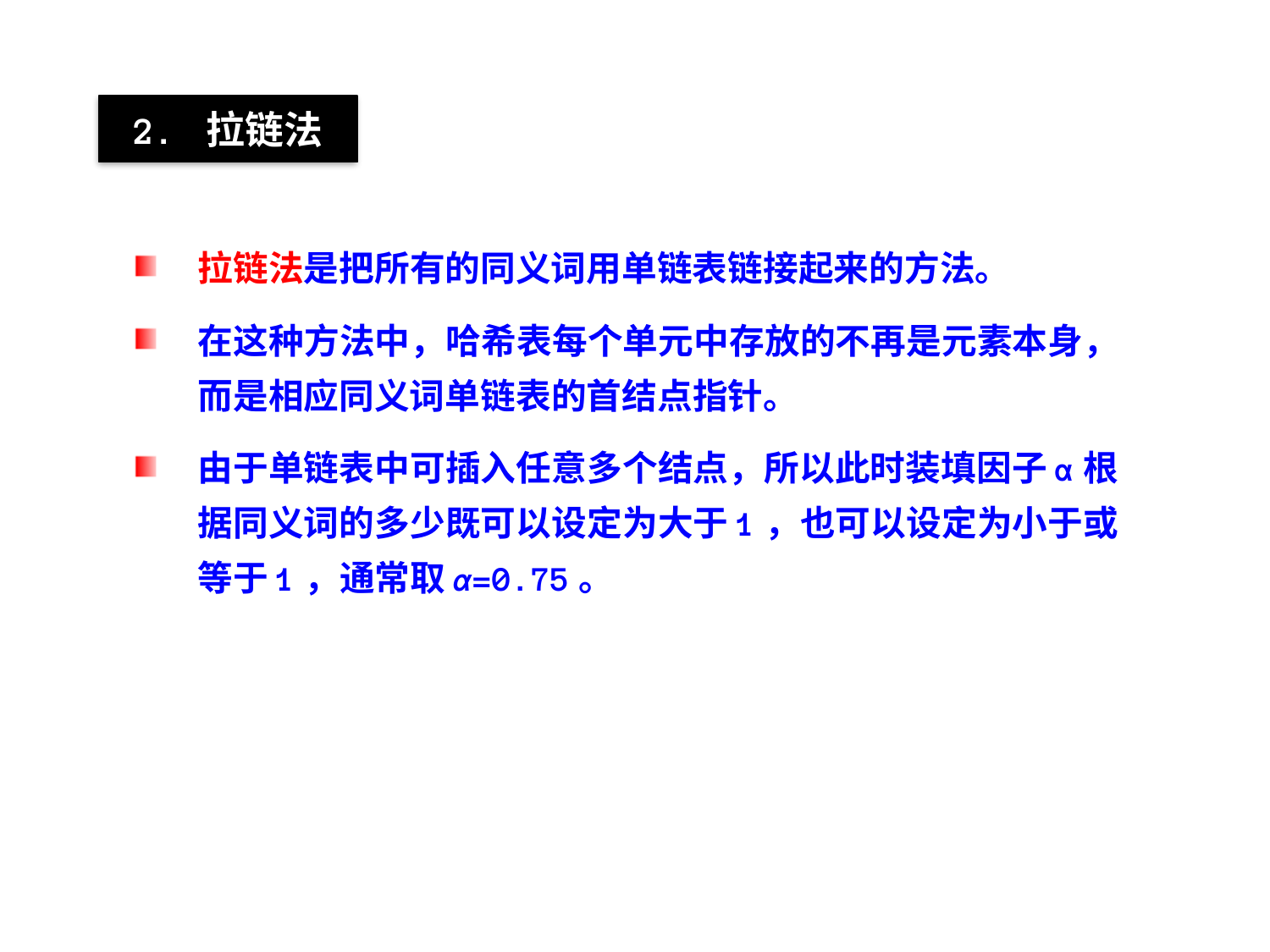

2. 拉链法
拉链法是把所有的同义词用单链表链接起来的方法。
在这种方法中，哈希表每个单元中存放的不再是元素本身，而是相应同义词单链表的首结点指针。
由于单链表中可插入任意多个结点，所以此时装填因子α根据同义词的多少既可以设定为大于1，也可以设定为小于或等于1，通常取α=0.75。